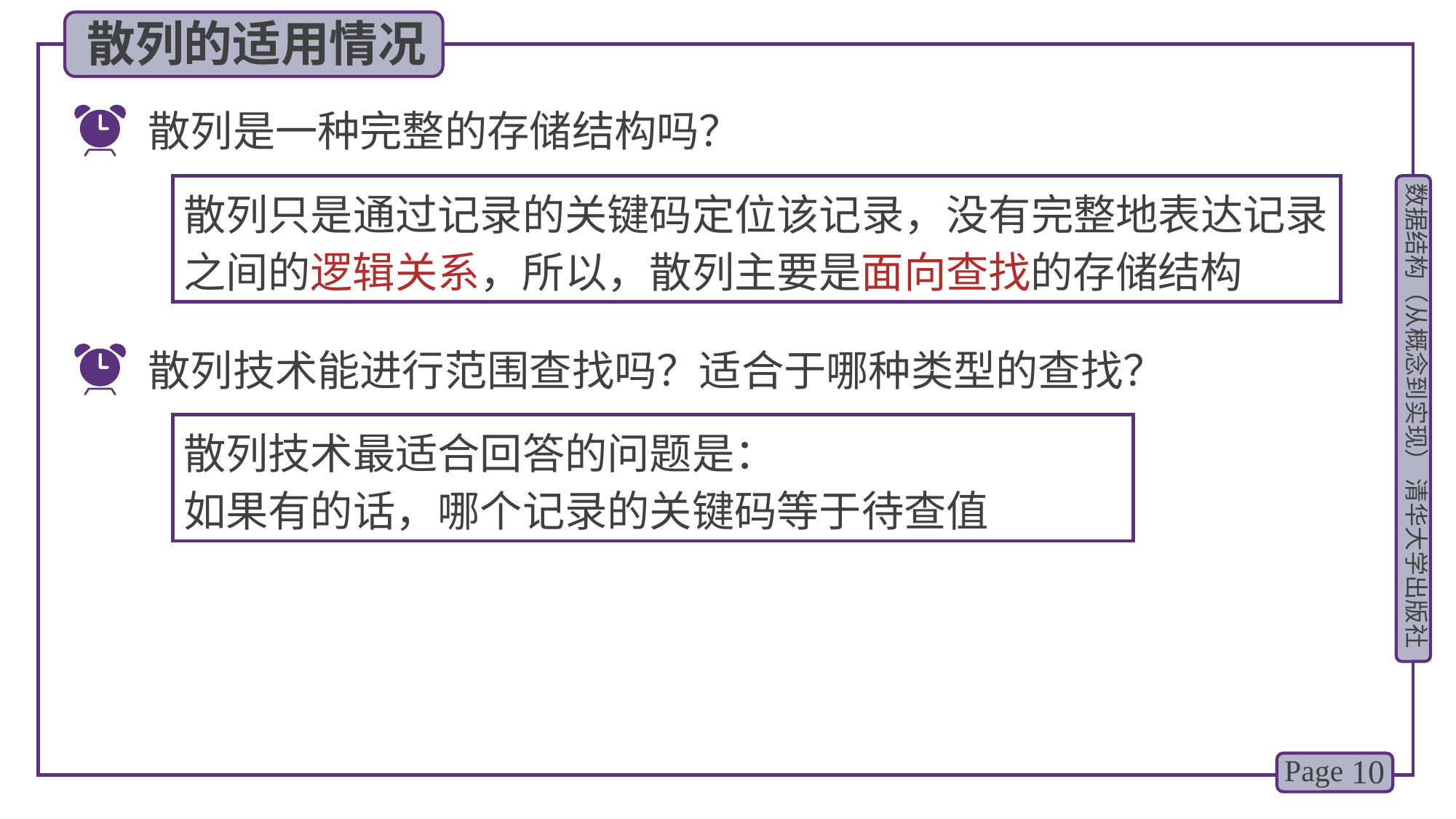

散列的适用情况

散列是一种完整的存储结构吗？

散列只是通过记录的关键码定位该记录，没有完整地表达记录之间的逻辑关系，所以，散列主要是面向查找的存储结构
散列技术能进行范围查找吗？适合于哪种类型的查找？

散列技术最适合回答的问题是：
如果有的话，哪个记录的关键码等于待查值